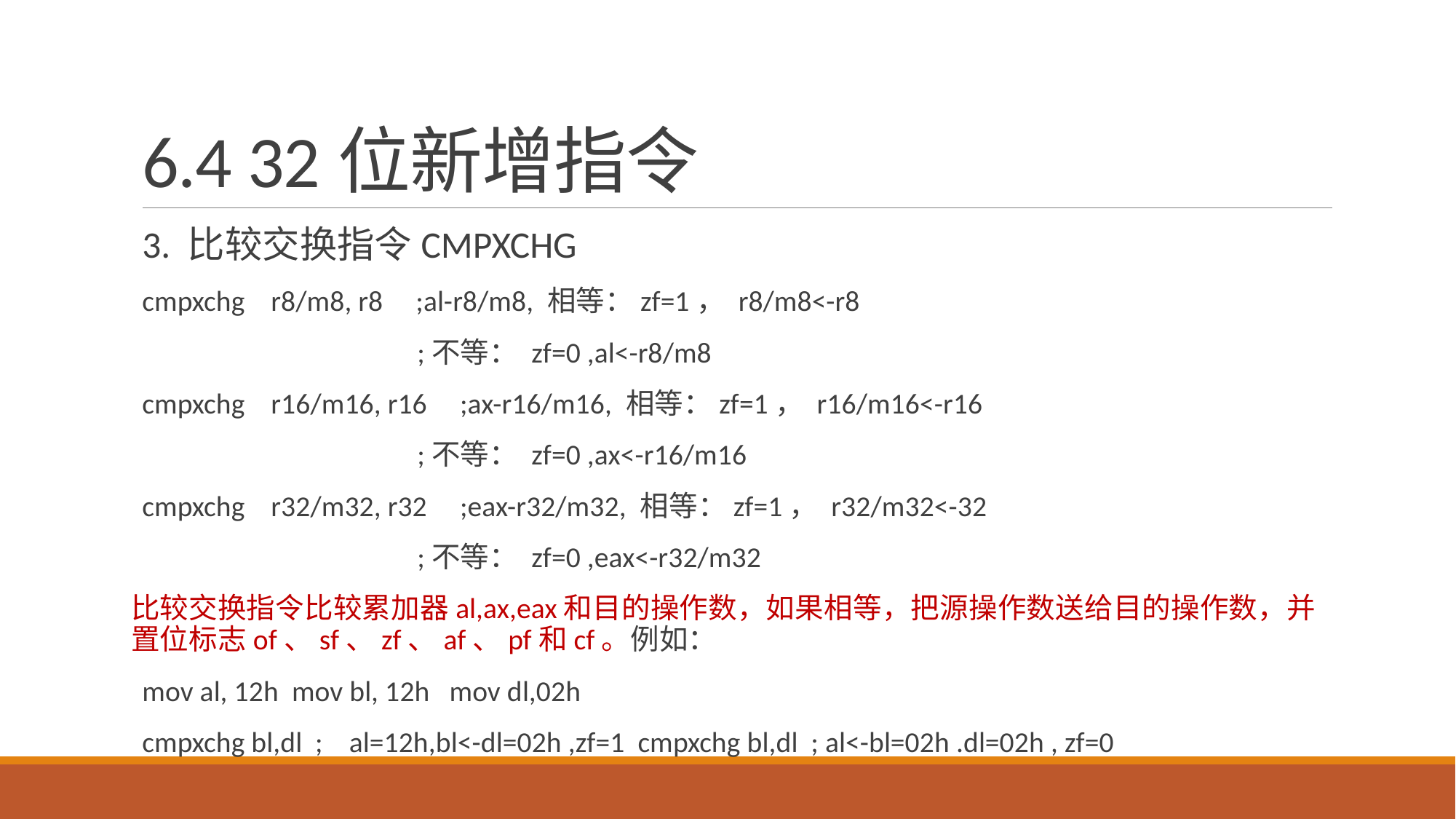

# 6.4 32位新增指令
3. 比较交换指令CMPXCHG
cmpxchg    r8/m8, r8     ;al-r8/m8, 相等：zf=1， r8/m8<-r8
                                          ;不等： zf=0 ,al<-r8/m8
cmpxchg    r16/m16, r16     ;ax-r16/m16, 相等：zf=1， r16/m16<-r16
                                          ;不等： zf=0 ,ax<-r16/m16
cmpxchg    r32/m32, r32     ;eax-r32/m32, 相等：zf=1， r32/m32<-32
                                          ;不等： zf=0 ,eax<-r32/m32
比较交换指令比较累加器al,ax,eax和目的操作数，如果相等，把源操作数送给目的操作数，并置位标志of、sf、zf、af、pf和cf。例如：
mov al, 12h  mov bl, 12h   mov dl,02h
cmpxchg bl,dl  ;    al=12h,bl<-dl=02h ,zf=1  cmpxchg bl,dl  ; al<-bl=02h .dl=02h , zf=0